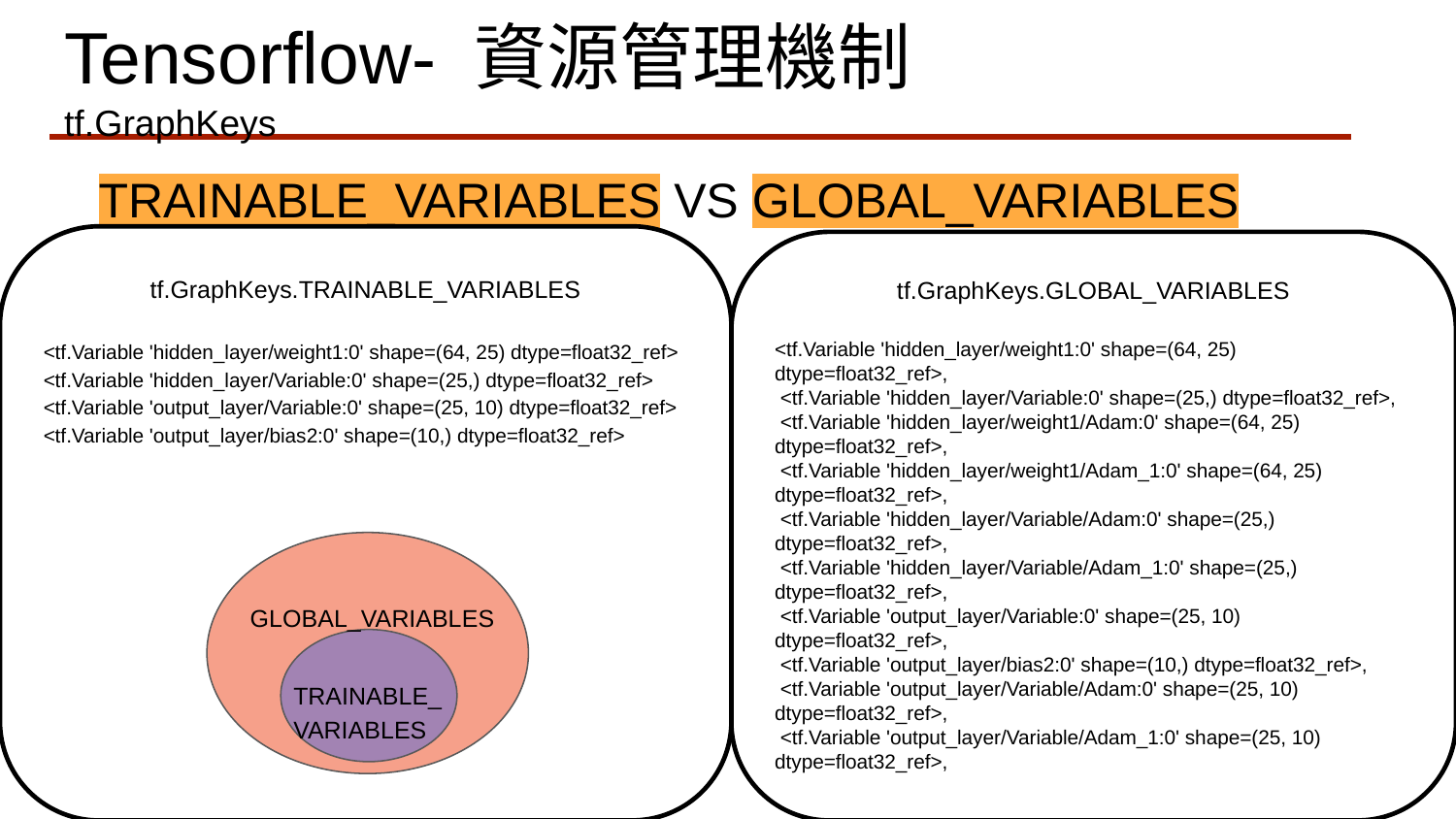

# Tensorflow- 資源管理機制
tf.GraphKeys
TRAINABLE_VARIABLES VS GLOBAL_VARIABLES
tf.GraphKeys.TRAINABLE_VARIABLES
<tf.Variable 'hidden_layer/weight1:0' shape=(64, 25) dtype=float32_ref>
<tf.Variable 'hidden_layer/Variable:0' shape=(25,) dtype=float32_ref>
<tf.Variable 'output_layer/Variable:0' shape=(25, 10) dtype=float32_ref>
<tf.Variable 'output_layer/bias2:0' shape=(10,) dtype=float32_ref>

tf.GraphKeys.GLOBAL_VARIABLES
<tf.Variable 'hidden_layer/weight1:0' shape=(64, 25) dtype=float32_ref>,
 <tf.Variable 'hidden_layer/Variable:0' shape=(25,) dtype=float32_ref>,
 <tf.Variable 'hidden_layer/weight1/Adam:0' shape=(64, 25) dtype=float32_ref>,
 <tf.Variable 'hidden_layer/weight1/Adam_1:0' shape=(64, 25) dtype=float32_ref>,
 <tf.Variable 'hidden_layer/Variable/Adam:0' shape=(25,) dtype=float32_ref>,
 <tf.Variable 'hidden_layer/Variable/Adam_1:0' shape=(25,) dtype=float32_ref>,
 <tf.Variable 'output_layer/Variable:0' shape=(25, 10) dtype=float32_ref>,
 <tf.Variable 'output_layer/bias2:0' shape=(10,) dtype=float32_ref>,
 <tf.Variable 'output_layer/Variable/Adam:0' shape=(25, 10) dtype=float32_ref>,
 <tf.Variable 'output_layer/Variable/Adam_1:0' shape=(25, 10) dtype=float32_ref>,

GLOBAL_VARIABLES

TRAINABLE_VARIABLES